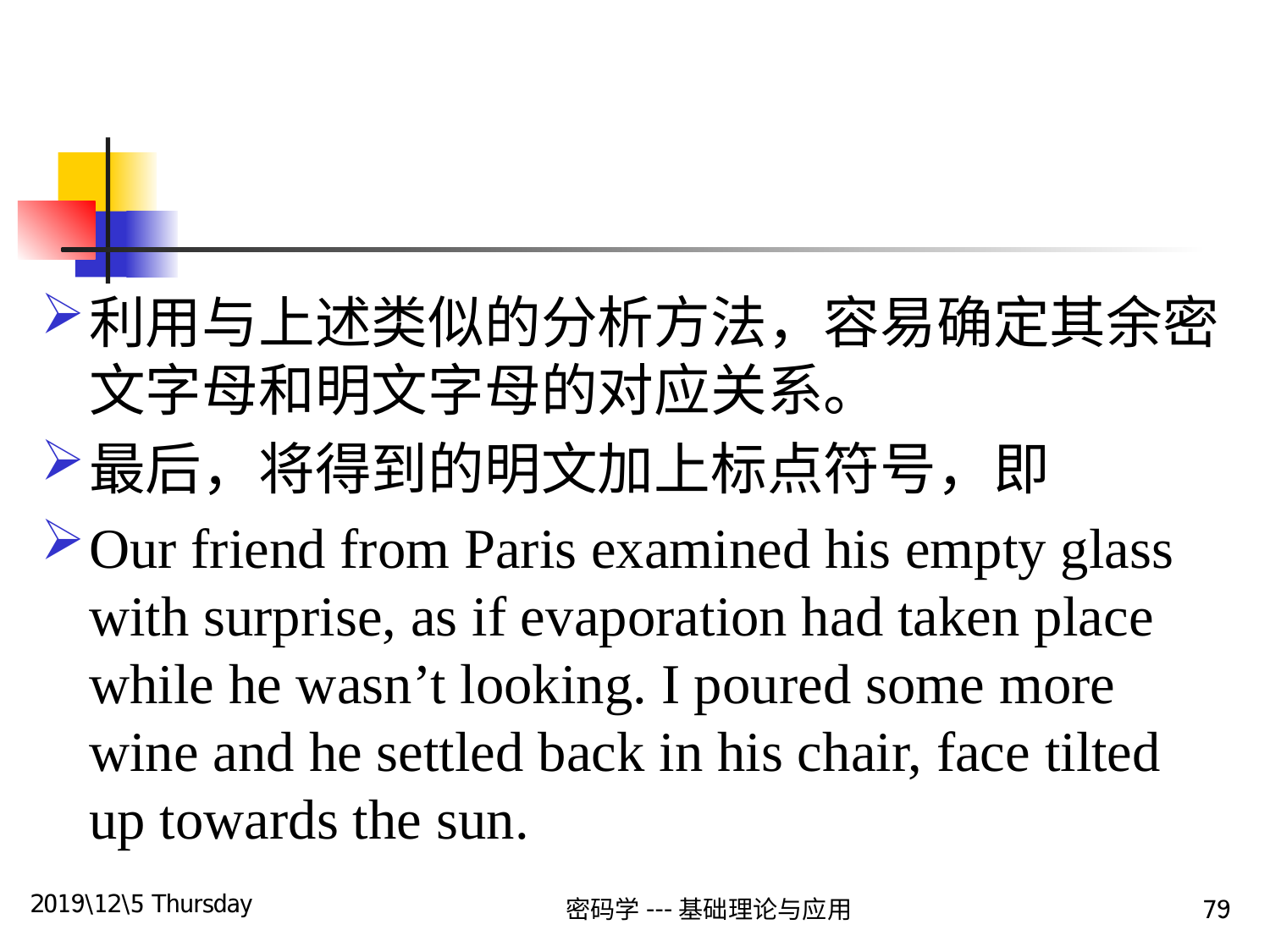

#
利用与上述类似的分析方法，容易确定其余密文字母和明文字母的对应关系。
最后，将得到的明文加上标点符号，即
Our friend from Paris examined his empty glass with surprise, as if evaporation had taken place while he wasn’t looking. I poured some more wine and he settled back in his chair, face tilted up towards the sun.
密码学---基础理论与应用
79
2019\12\5 Thursday